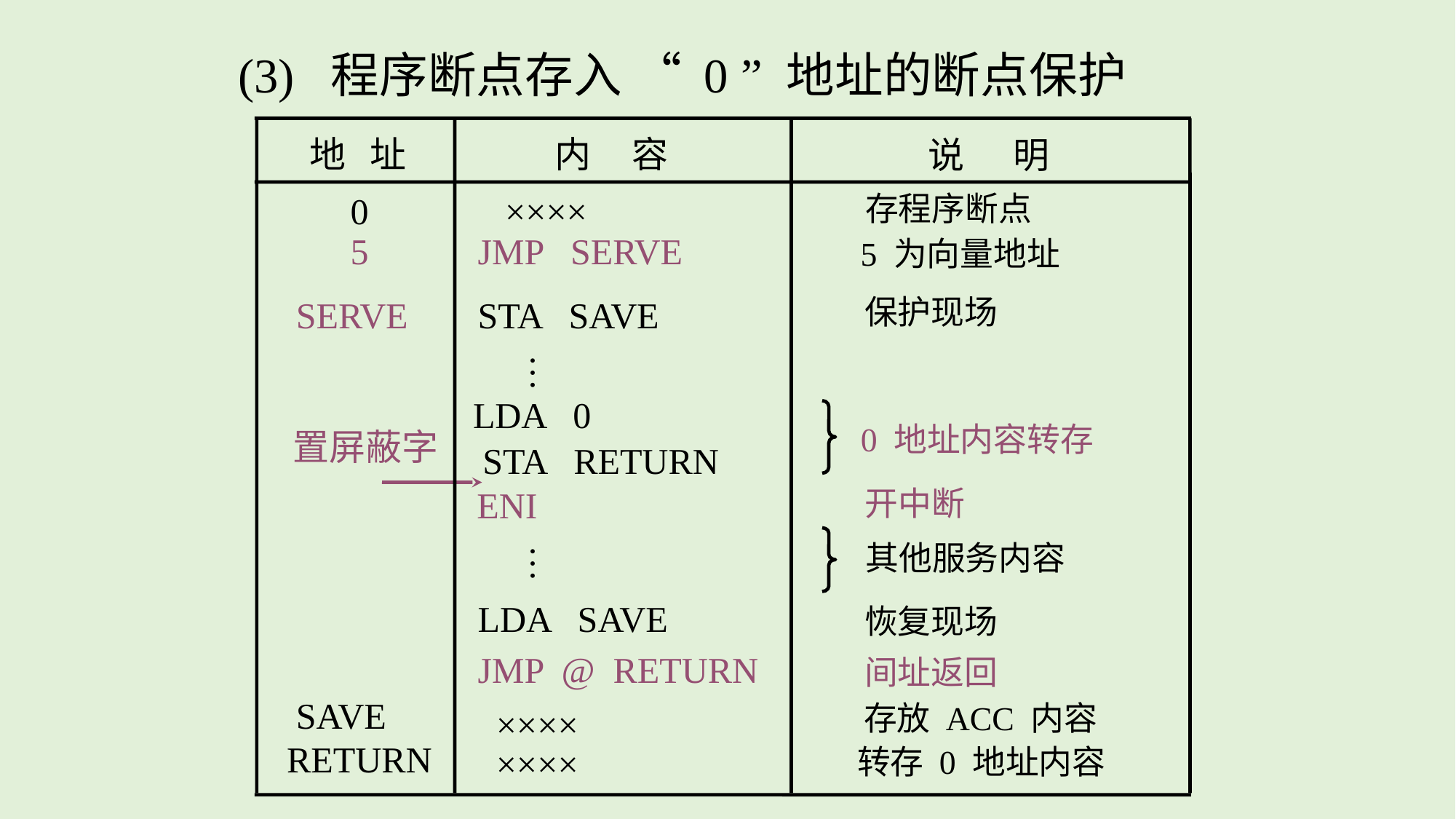

(3)  程序断点存入 “ 0 ” 地址的断点保护

说      明
地   址
内     容

存程序断点
0
   ××××
5
JMP   SERVE
5 为向量地址
保护现场
SERVE
STA   SAVE
…
LDA   0
STA   RETURN

0 地址内容转存
置屏蔽字

ENI
开中断

其他服务内容
…
LDA   SAVE
恢复现场
JMP  @  RETURN
间址返回
SAVE
   ××××
存放 ACC 内容
RETURN
   ××××
转存 0 地址内容